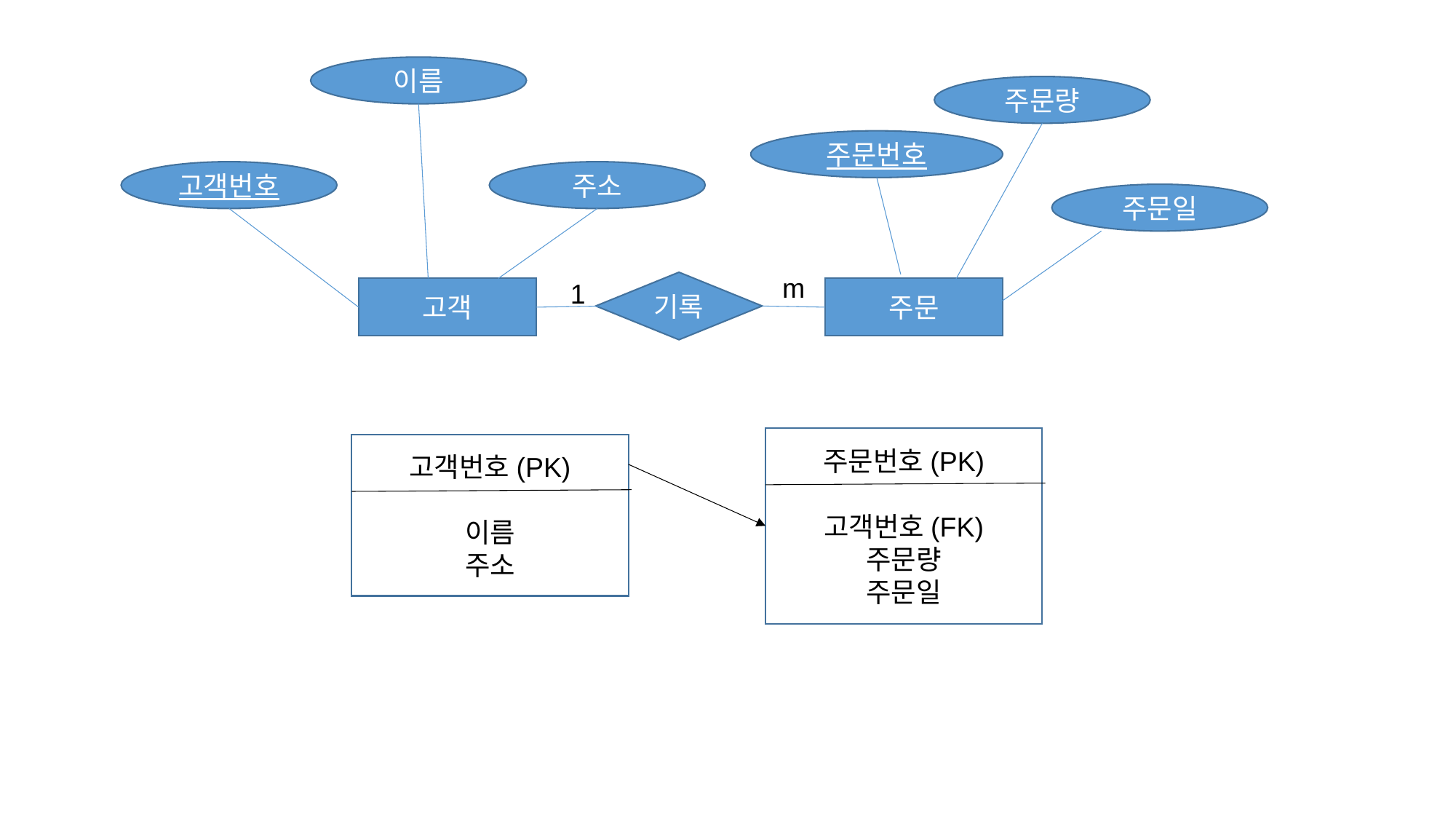

이름
주문량
주문번호
고객번호
주소
주문일
m
1
기록
고객
주문
주문번호(PK)

고객번호(FK)
주문량
주문일
고객번호(PK)

이름
주소